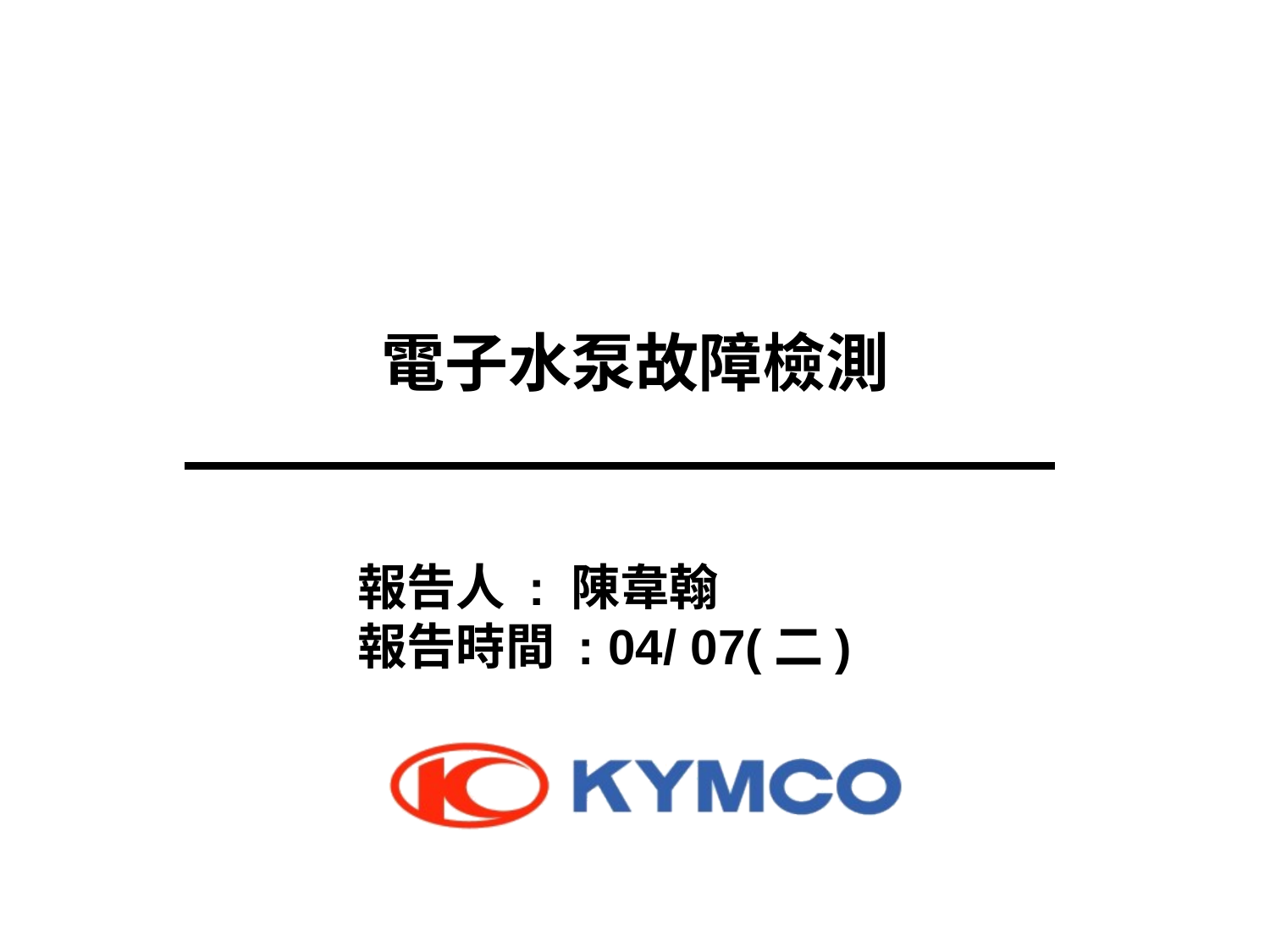

電子水泵故障檢測
# 報告人 : 陳韋翰 報告時間 : 04/ 07(二)